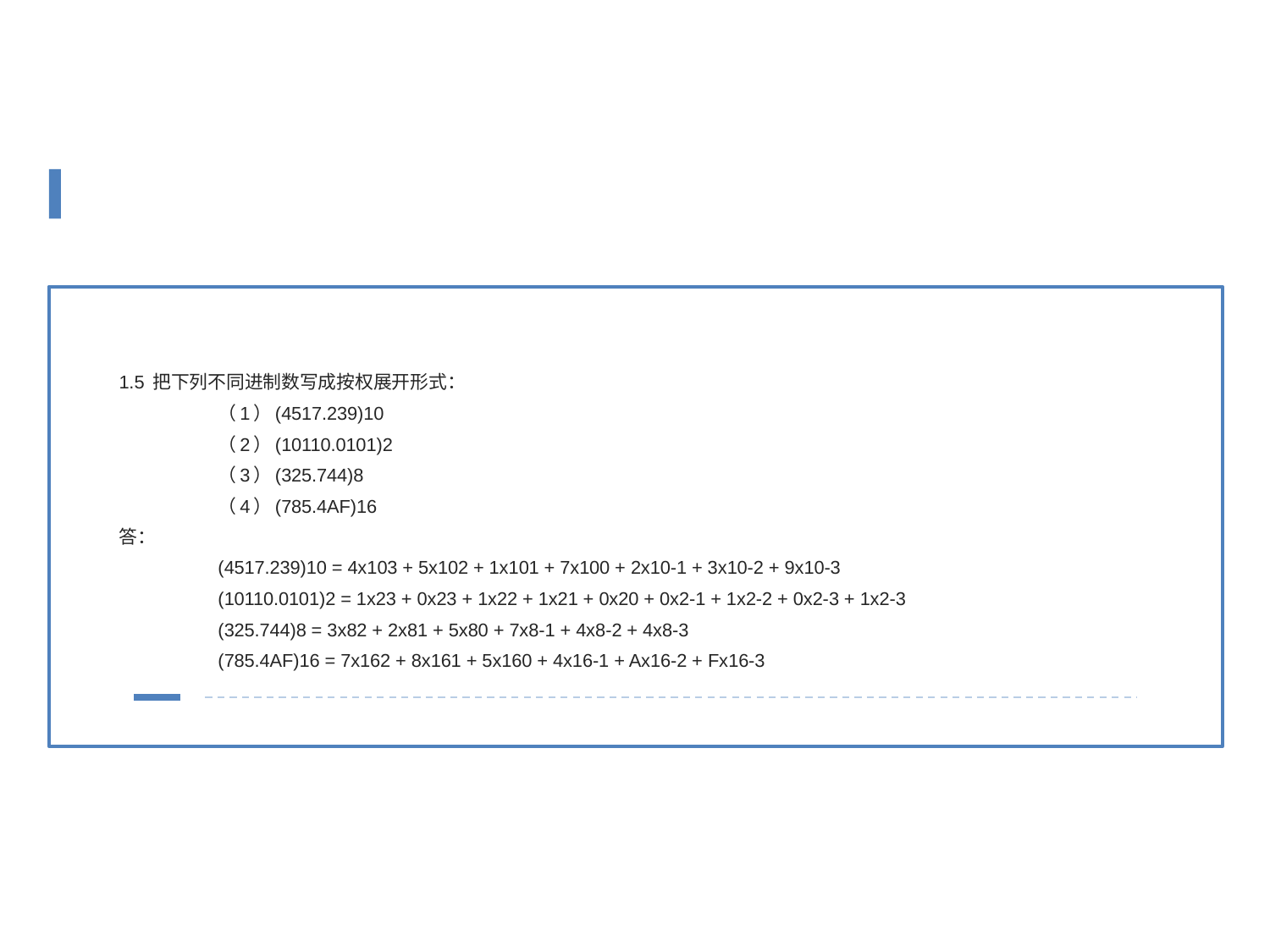

1.5 把下列不同进制数写成按权展开形式：
	（1）(4517.239)10
	（2）(10110.0101)2
	（3）(325.744)8
	（4）(785.4AF)16
答：
	(4517.239)10 = 4x103 + 5x102 + 1x101 + 7x100 + 2x10-1 + 3x10-2 + 9x10-3
	(10110.0101)2 = 1x23 + 0x23 + 1x22 + 1x21 + 0x20 + 0x2-1 + 1x2-2 + 0x2-3 + 1x2-3
	(325.744)8 = 3x82 + 2x81 + 5x80 + 7x8-1 + 4x8-2 + 4x8-3
	(785.4AF)16 = 7x162 + 8x161 + 5x160 + 4x16-1 + Ax16-2 + Fx16-3